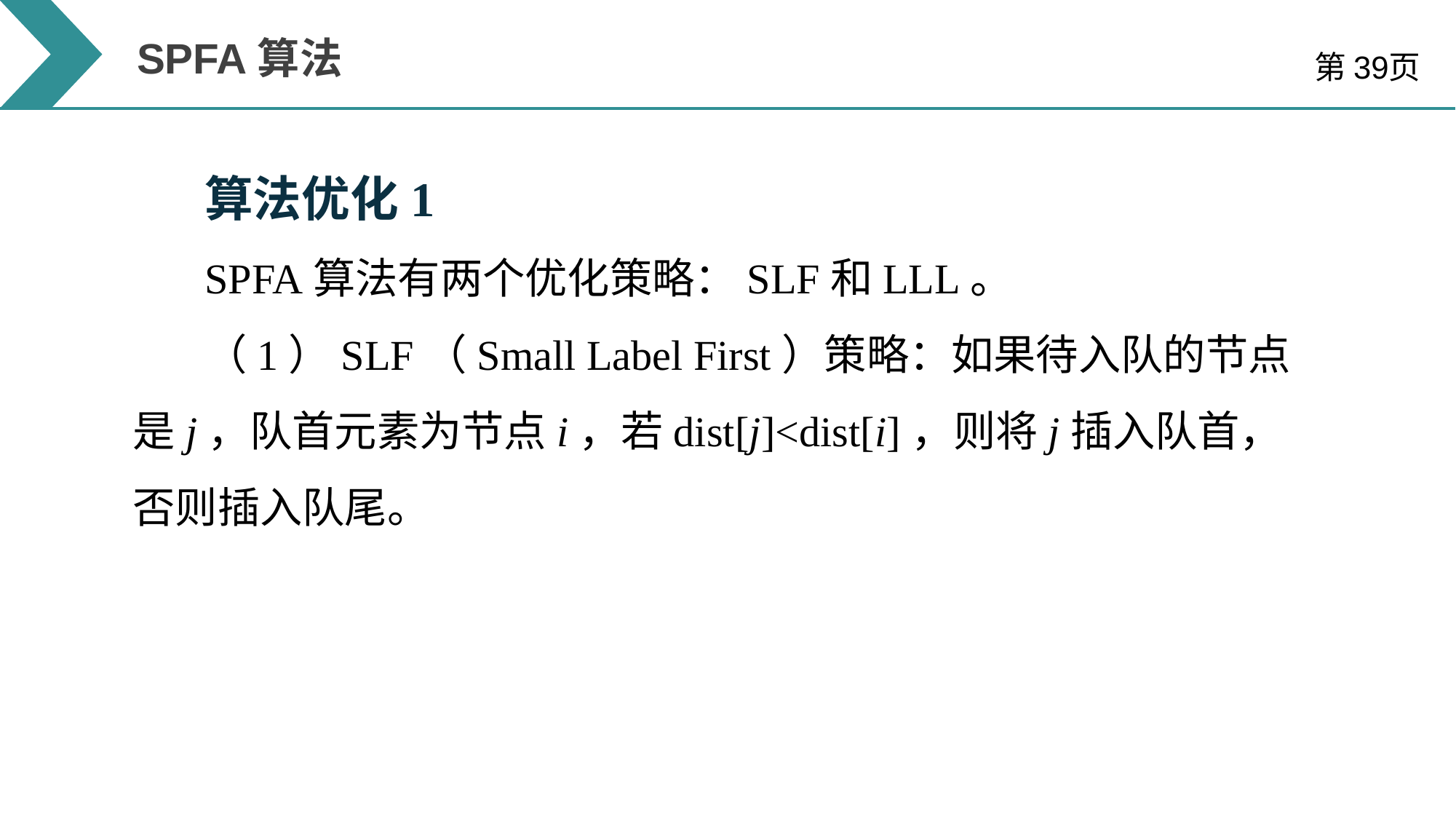

SPFA算法
第39页
算法优化1
SPFA算法有两个优化策略：SLF和LLL。
（1）SLF（Small Label First）策略：如果待入队的节点是j，队首元素为节点i，若dist[j]<dist[i]，则将j插入队首，否则插入队尾。